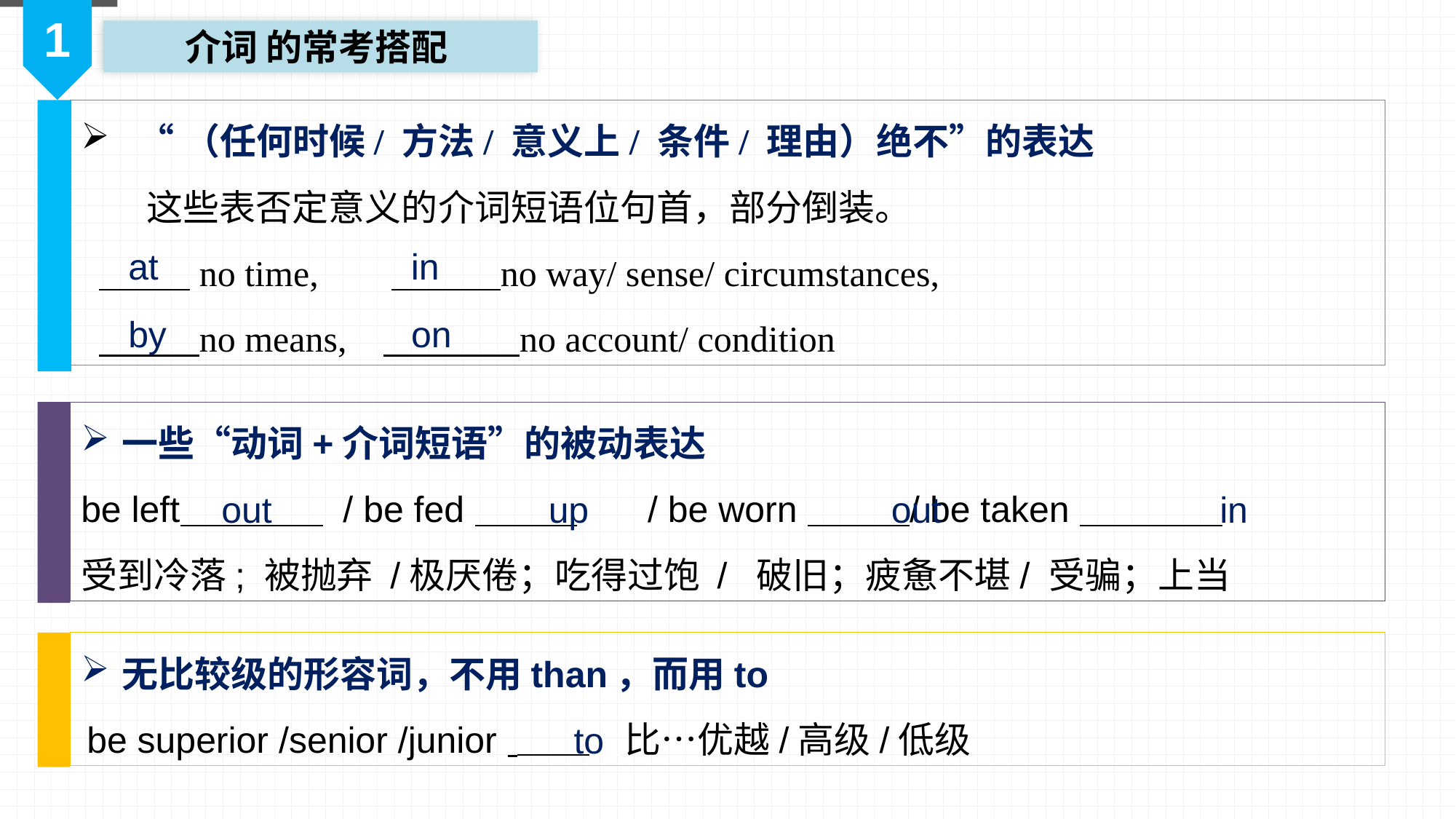

1
介词 的常考搭配
  “（任何时候/ 方法/ 意义上/ 条件/ 理由）绝不”的表达
       这些表否定意义的介词短语位句首，部分倒装。
             no time,                    no way/ sense/ circumstances,
             no means,                   no account/ condition

at
in
by
on
一些“动词+介词短语”的被动表达
be left                / be fed                  / be worn           / be taken                 .
受到冷落; 被抛弃 /极厌倦；吃得过饱 /  破旧；疲惫不堪/ 受骗；上当

out
up
out
in
无比较级的形容词，不用than，而用to
 be superior /senior /junior              .    比…优越/高级/低级

to